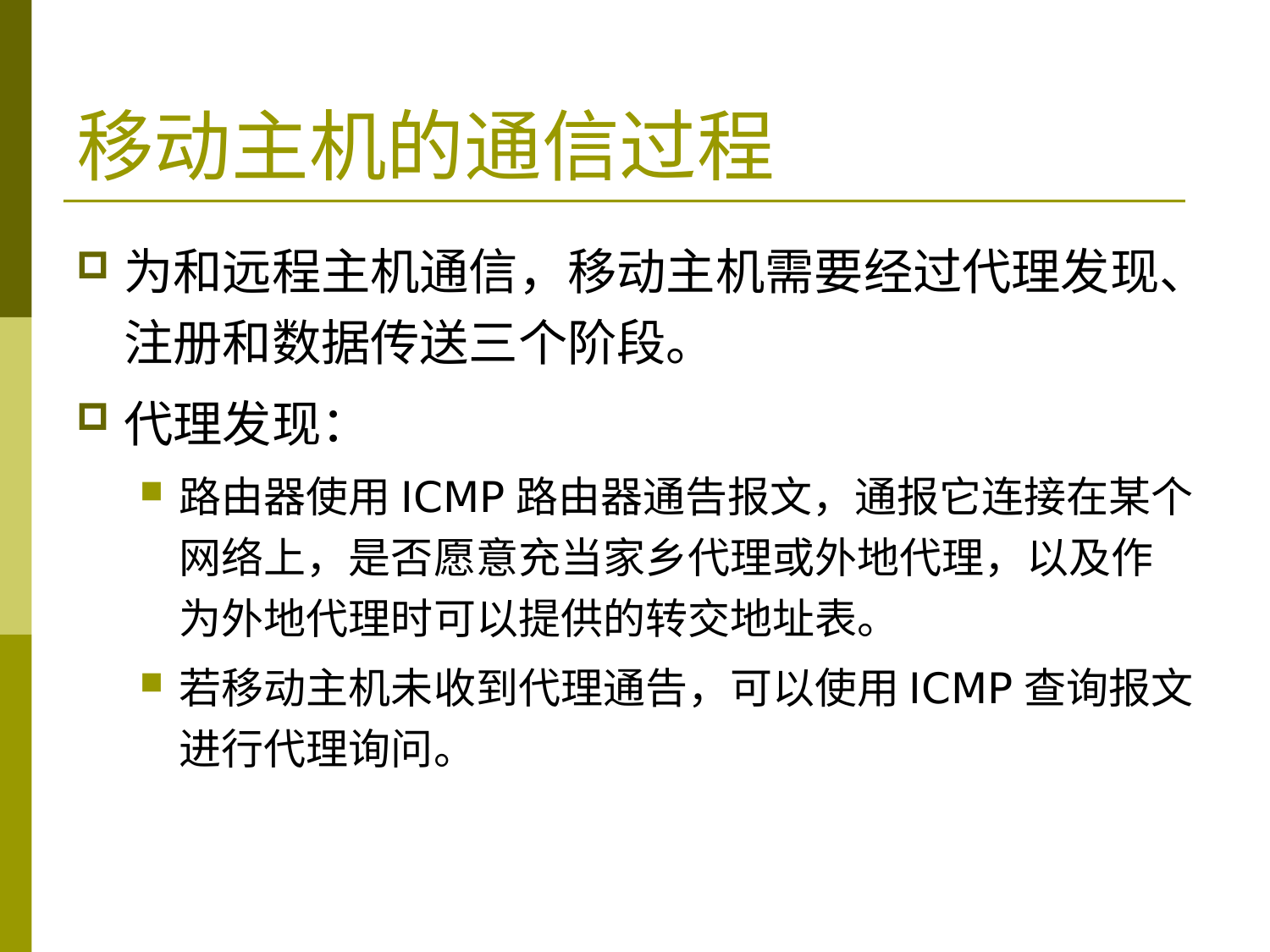

# 移动主机的通信过程
为和远程主机通信，移动主机需要经过代理发现、注册和数据传送三个阶段。
代理发现：
路由器使用ICMP路由器通告报文，通报它连接在某个网络上，是否愿意充当家乡代理或外地代理，以及作为外地代理时可以提供的转交地址表。
若移动主机未收到代理通告，可以使用ICMP查询报文进行代理询问。